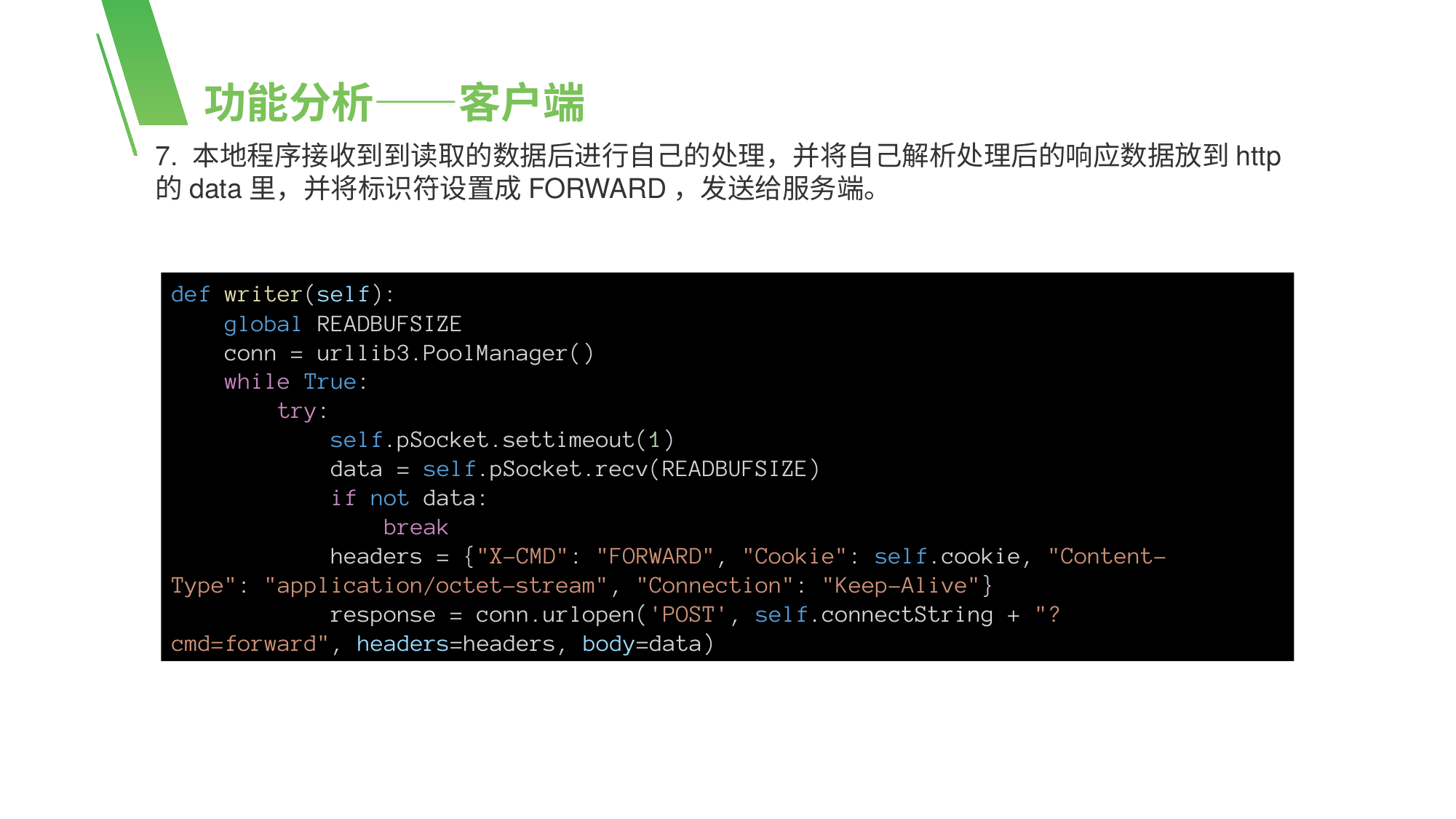

功能分析——客户端
7. 本地程序接收到到读取的数据后进行自己的处理，并将自己解析处理后的响应数据放到http的data里，并将标识符设置成FORWARD，发送给服务端。
def writer(self):
    global READBUFSIZE
    conn = urllib3.PoolManager()
    while True:
        try:
            self.pSocket.settimeout(1)
            data = self.pSocket.recv(READBUFSIZE)
            if not data:
                break
            headers = {"X-CMD": "FORWARD", "Cookie": self.cookie, "Content-Type": "application/octet-stream", "Connection": "Keep-Alive"}
            response = conn.urlopen('POST', self.connectString + "?cmd=forward", headers=headers, body=data)